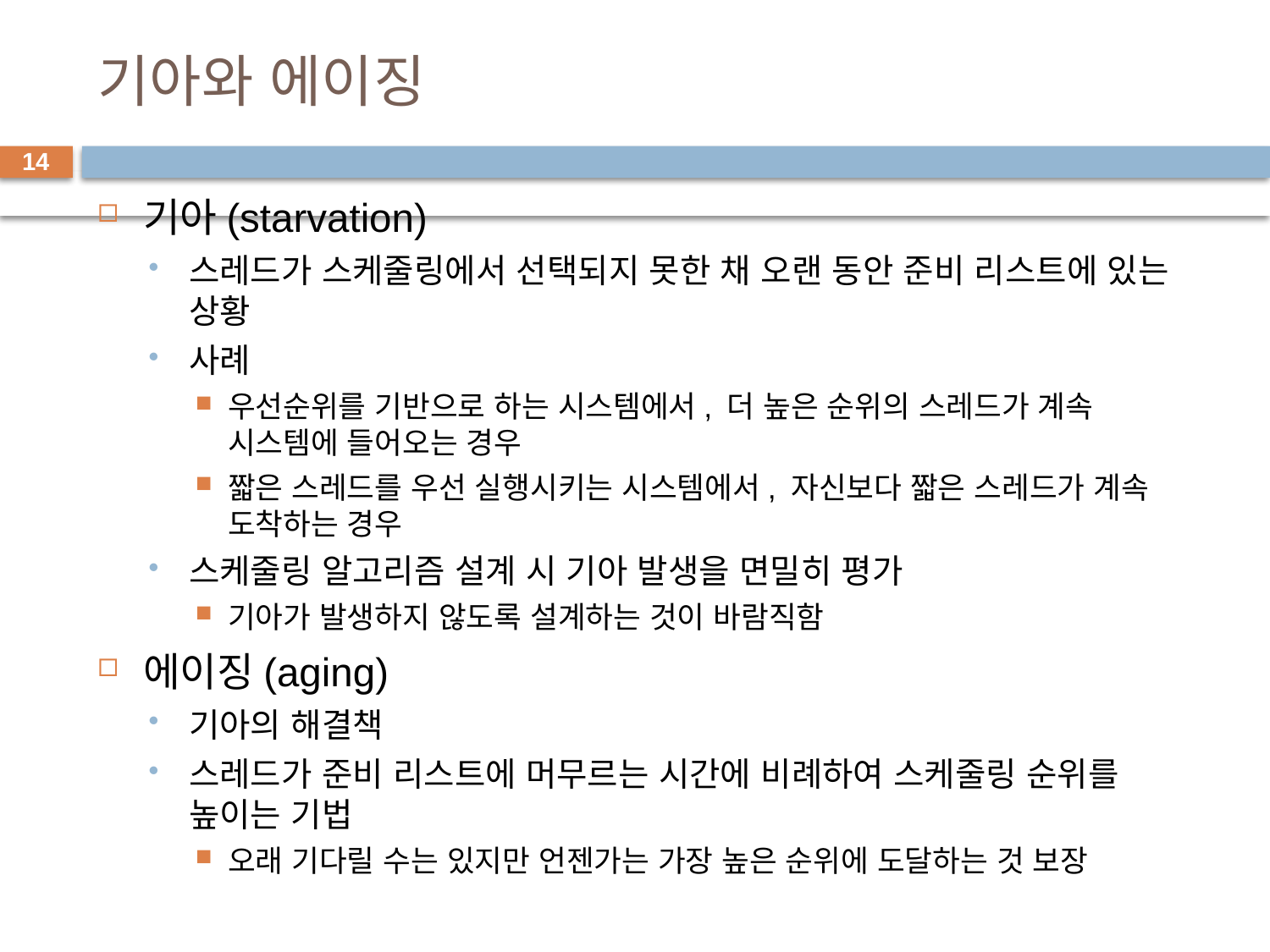

# 기아와 에이징
14
기아(starvation)
스레드가 스케줄링에서 선택되지 못한 채 오랜 동안 준비 리스트에 있는 상황
사례
우선순위를 기반으로 하는 시스템에서, 더 높은 순위의 스레드가 계속 시스템에 들어오는 경우
짧은 스레드를 우선 실행시키는 시스템에서, 자신보다 짧은 스레드가 계속 도착하는 경우
스케줄링 알고리즘 설계 시 기아 발생을 면밀히 평가
기아가 발생하지 않도록 설계하는 것이 바람직함
에이징(aging)
기아의 해결책
스레드가 준비 리스트에 머무르는 시간에 비례하여 스케줄링 순위를 높이는 기법
오래 기다릴 수는 있지만 언젠가는 가장 높은 순위에 도달하는 것 보장